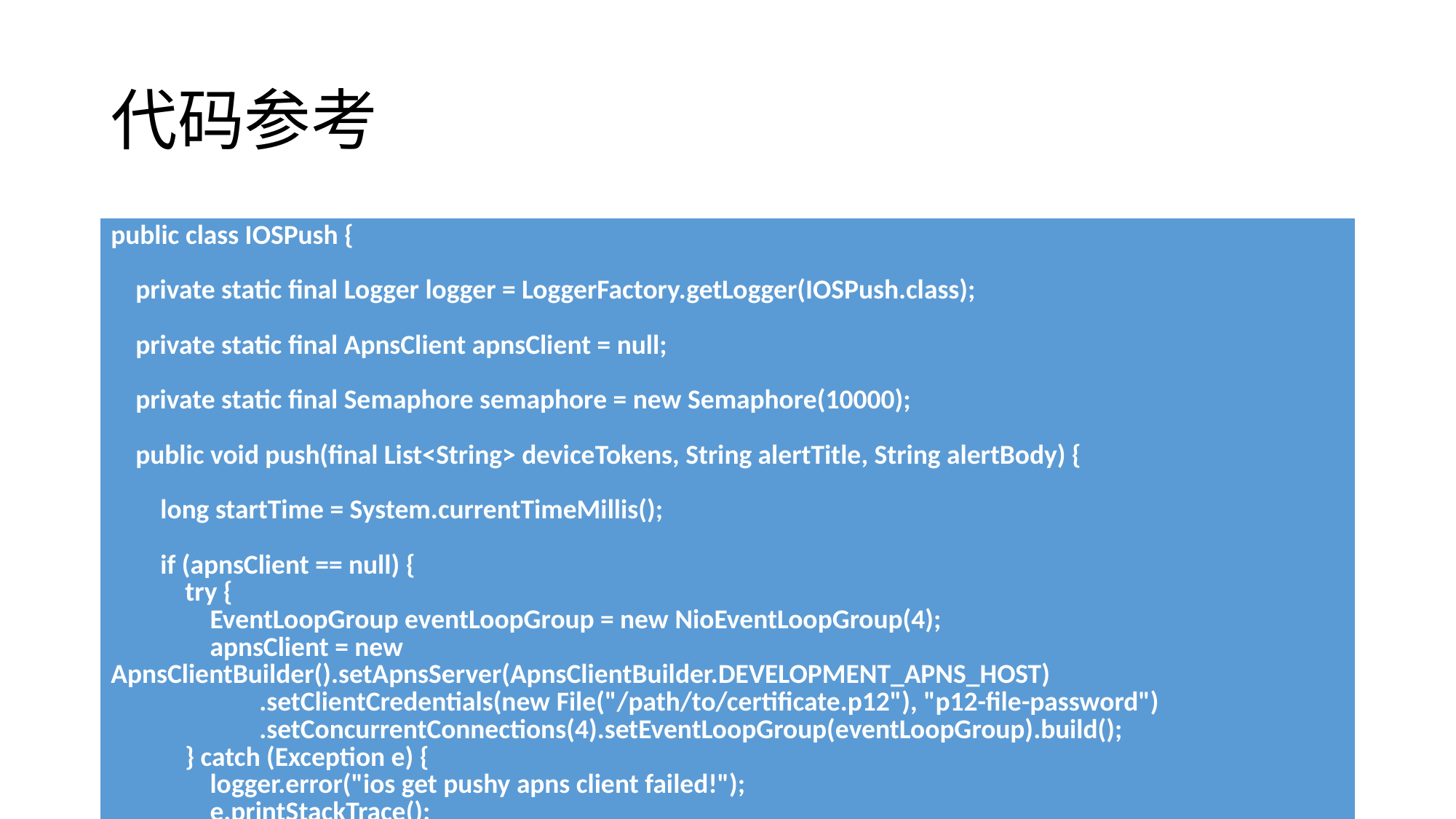

# 代码参考
| public class IOSPush { private static final Logger logger = LoggerFactory.getLogger(IOSPush.class); private static final ApnsClient apnsClient = null; private static final Semaphore semaphore = new Semaphore(10000); public void push(final List<String> deviceTokens, String alertTitle, String alertBody) { long startTime = System.currentTimeMillis(); if (apnsClient == null) { try { EventLoopGroup eventLoopGroup = new NioEventLoopGroup(4); apnsClient = new ApnsClientBuilder().setApnsServer(ApnsClientBuilder.DEVELOPMENT\_APNS\_HOST) .setClientCredentials(new File("/path/to/certificate.p12"), "p12-file-password") .setConcurrentConnections(4).setEventLoopGroup(eventLoopGroup).build(); } catch (Exception e) { logger.error("ios get pushy apns client failed!"); e.printStackTrace(); } } long total = deviceTokens.size(); final CountDownLatch latch = new CountDownLatch(deviceTokens.size()); final AtomicLong successCnt = new AtomicLong(0); long startPushTime = System.currentTimeMillis(); for (String deviceToken : deviceTokens) { ApnsPayloadBuilder payloadBuilder = new ApnsPayloadBuilder(); payloadBuilder.setAlertBody(alertBody); payloadBuilder.setAlertTitle(alertTitle); String payload = payloadBuilder.buildWithDefaultMaximumLength(); final String token = TokenUtil.sanitizeTokenString(deviceToken); SimpleApnsPushNotification pushNotification = new SimpleApnsPushNotification(token, "com.example.myApp", payload); try { semaphore.acquire(); } catch (InterruptedException e) { logger.error("ios push get semaphore failed, deviceToken:{}", deviceToken); e.printStackTrace(); } final Future<PushNotificationResponse<SimpleApnsPushNotification>> future = apnsClient.sendNotification(pushNotification); future.addListener(new GenericFutureListener<Future<PushNotificationResponse>>() { @Override public void operationComplete(Future<PushNotificationResponse> pushNotificationResponseFuture) throws Exception { if (future.isSuccess()) { final PushNotificationResponse<SimpleApnsPushNotification> response = future.getNow(); if (response.isAccepted()) { successCnt.incrementAndGet(); } else { Date invalidTime = response.getTokenInvalidationTimestamp(); logger.error("Notification rejected by the APNs gateway: " + response.getRejectionReason()); if (invalidTime != null) { logger.error("\t…and the token is invalid as of " + response.getTokenInvalidationTimestamp()); } } } else { logger.error("send notification device token={} is failed {} ", token, future.cause().getMessage()); } latch.countDown(); semaphore.release(); } }); } try { latch.await(20, TimeUnit.SECONDS); } catch (InterruptedException e) { logger.error("ios push latch await failed!"); e.printStackTrace(); } long endPushTime = System.currentTimeMillis(); logger.info("test pushMessage success. [共推送" + total + "个][成功" + (successCnt.get()) + "个], totalcost= " + (endPushTime - startTime) + ", pushCost=" + (endPushTime - startPushTime)); } } |
| --- |